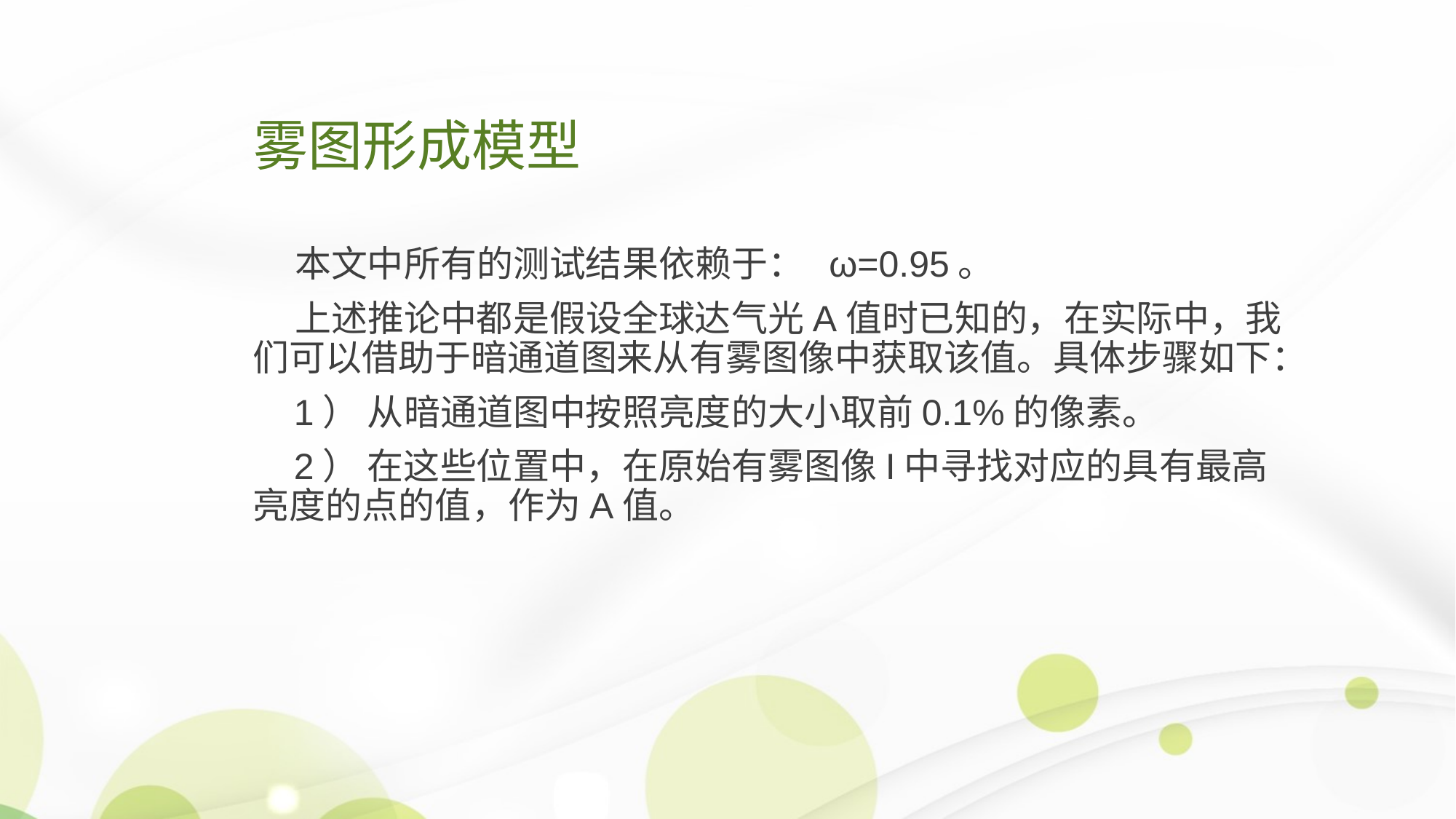

# 雾图形成模型
    本文中所有的测试结果依赖于：  ω=0.95。
    上述推论中都是假设全球达气光A值时已知的，在实际中，我们可以借助于暗通道图来从有雾图像中获取该值。具体步骤如下：
    1） 从暗通道图中按照亮度的大小取前0.1%的像素。
    2） 在这些位置中，在原始有雾图像I中寻找对应的具有最高亮度的点的值，作为A值。